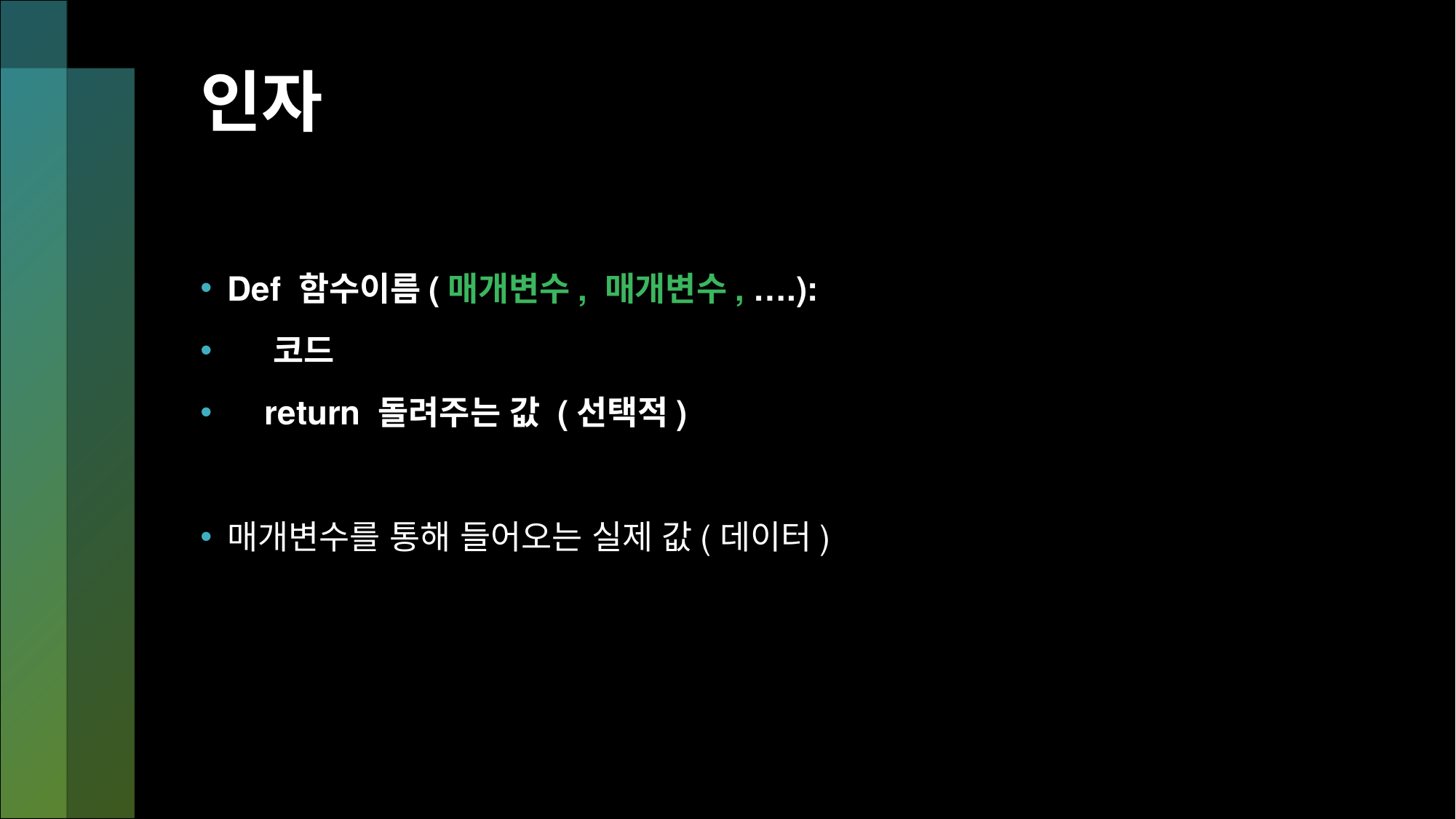

# 인자
Def 함수이름(매개변수, 매개변수, ….):
    코드
    return 돌려주는 값 (선택적)

매개변수를 통해 들어오는 실제 값(데이터)